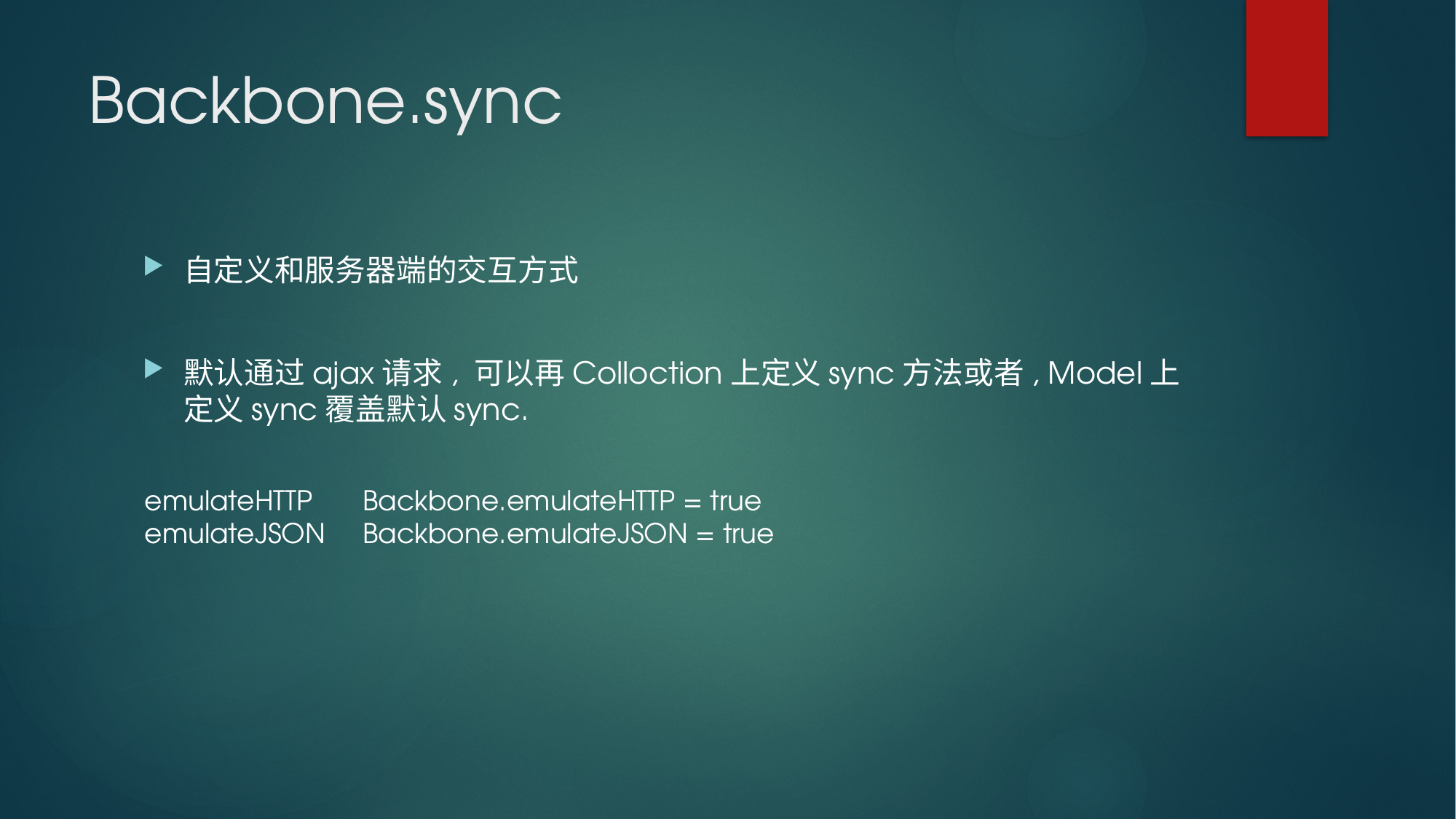

# Backbone.sync
自定义和服务器端的交互方式

默认通过ajax请求, 可以再Colloction上定义sync方法或者, Model上定义sync覆盖默认sync.

emulateHTTP	Backbone.emulateHTTP = true
emulateJSON	Backbone.emulateJSON = true